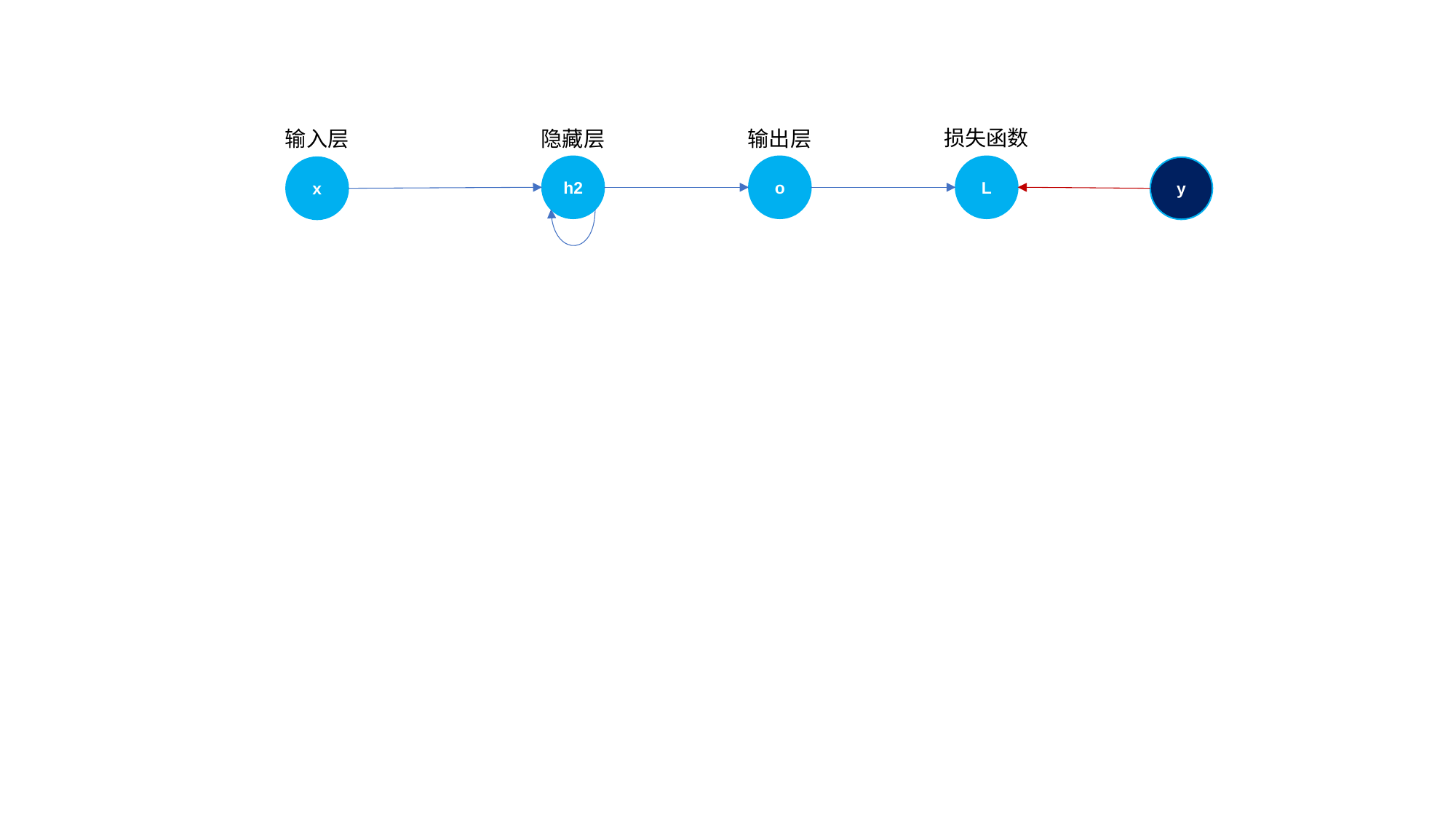

损失函数
输入层
隐藏层
输出层
h2
o
L
x
y